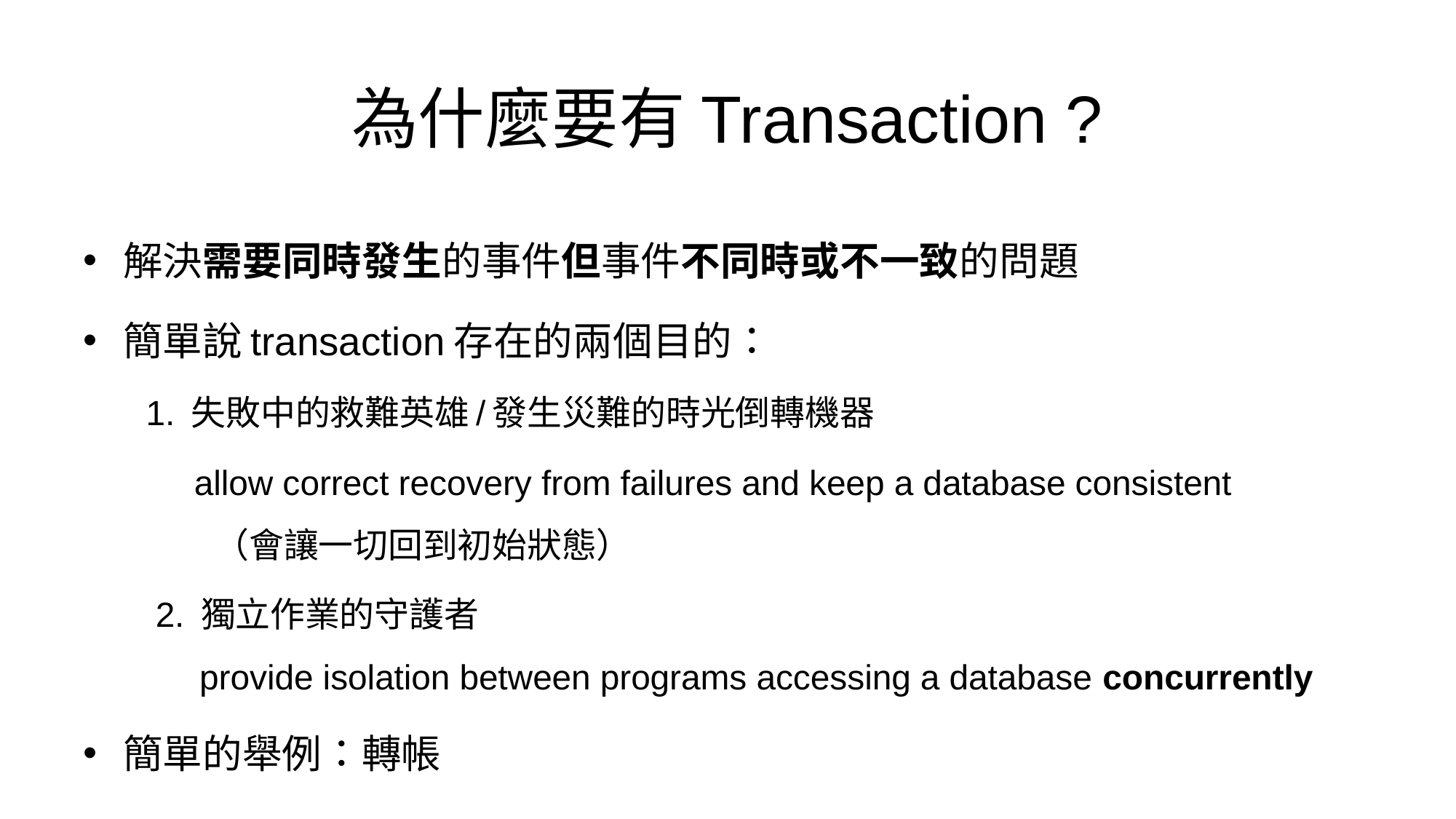

# 為什麼要有Transaction ?
解決需要同時發生的事件但事件不同時或不一致的問題
簡單說transaction存在的兩個目的：
 1. 失敗中的救難英雄/發生災難的時光倒轉機器
      allow correct recovery from failures and keep a database consistent
    （會讓一切回到初始狀態）
  2. 獨立作業的守護者
   provide isolation between programs accessing a database concurrently
簡單的舉例：轉帳